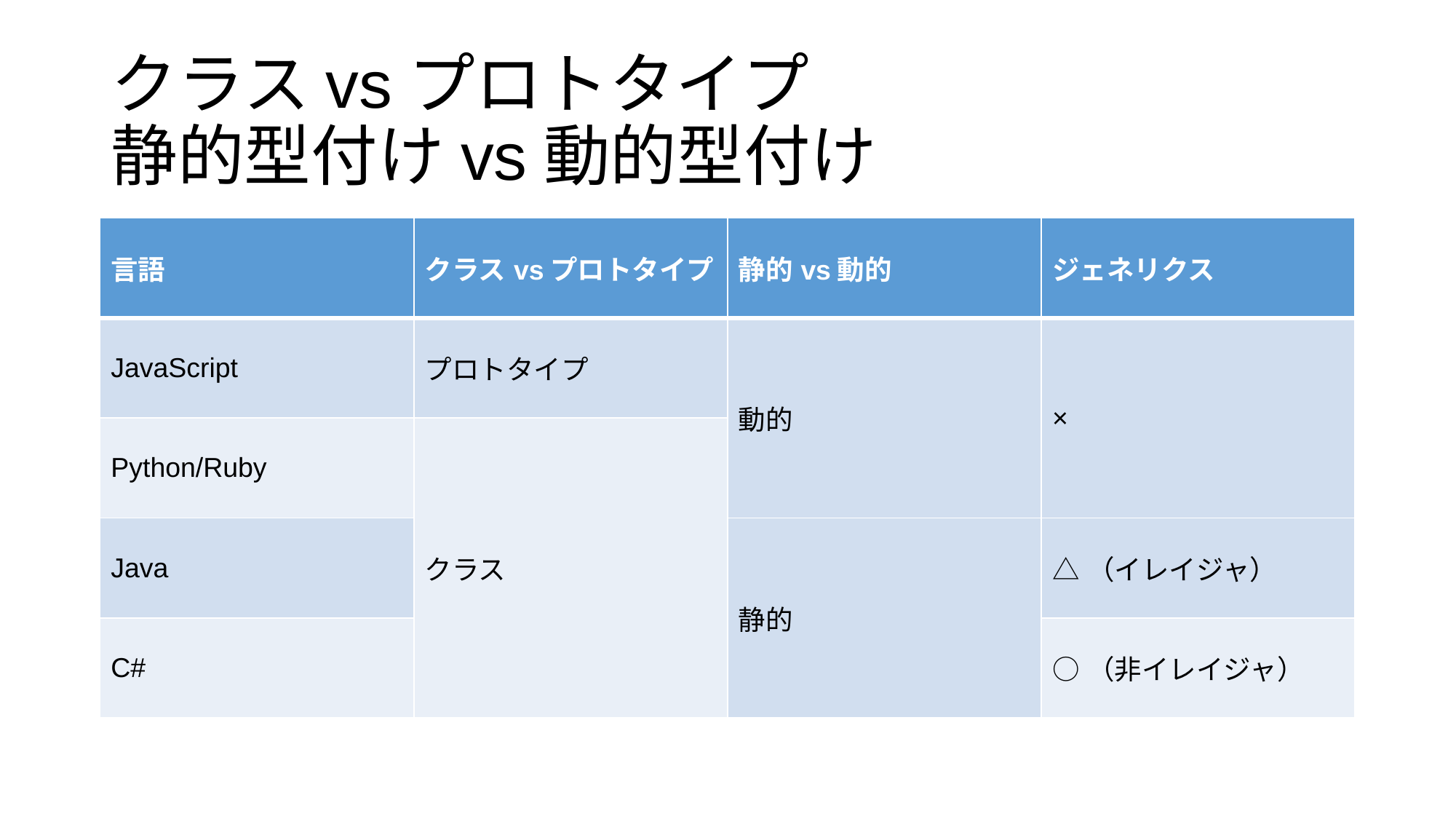

# クラスvsプロトタイプ 静的型付けvs動的型付け
| 言語 | クラスvsプロトタイプ | 静的vs動的 | ジェネリクス |
| --- | --- | --- | --- |
| JavaScript | プロトタイプ | 動的 | × |
| Python/Ruby | クラス |  |  |
| Java |  | 静的 | △（イレイジャ） |
| C# |  |  | ○（非イレイジャ） |